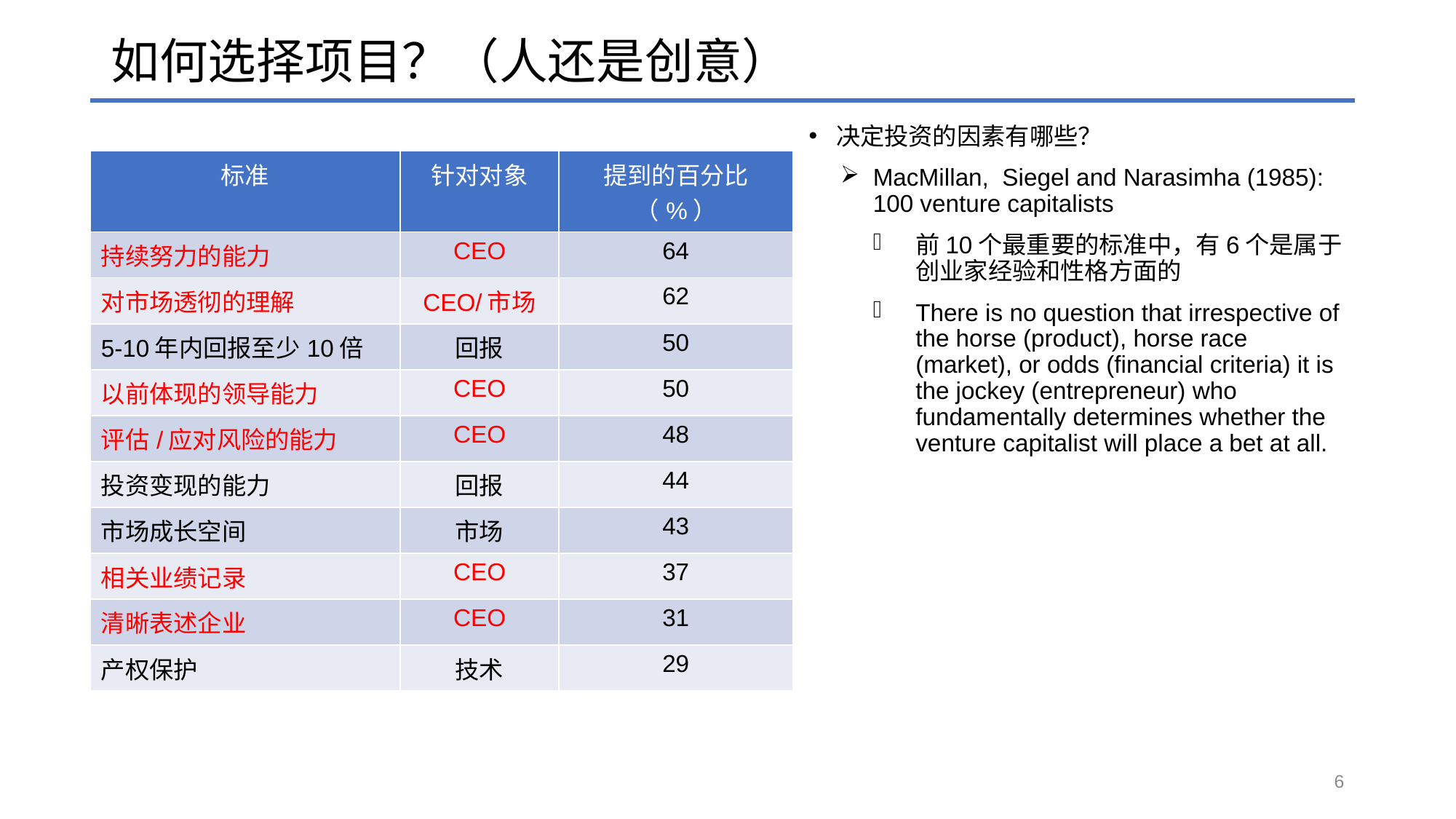

# 如何选择项目？（人还是创意）
决定投资的因素有哪些？
MacMillan,  Siegel and Narasimha (1985): 100 venture capitalists
前10个最重要的标准中，有6个是属于创业家经验和性格方面的
There is no question that irrespective of the horse (product), horse race (market), or odds (financial criteria) it is the jockey (entrepreneur) who fundamentally determines whether the venture capitalist will place a bet at all.

| 标准 | 针对对象 | 提到的百分比（%） |
| --- | --- | --- |
| 持续努力的能力 | CEO | 64 |
| 对市场透彻的理解 | CEO/市场 | 62 |
| 5-10年内回报至少10倍 | 回报 | 50 |
| 以前体现的领导能力 | CEO | 50 |
| 评估/应对风险的能力 | CEO | 48 |
| 投资变现的能力 | 回报 | 44 |
| 市场成长空间 | 市场 | 43 |
| 相关业绩记录 | CEO | 37 |
| 清晰表述企业 | CEO | 31 |
| 产权保护 | 技术 | 29 |
6